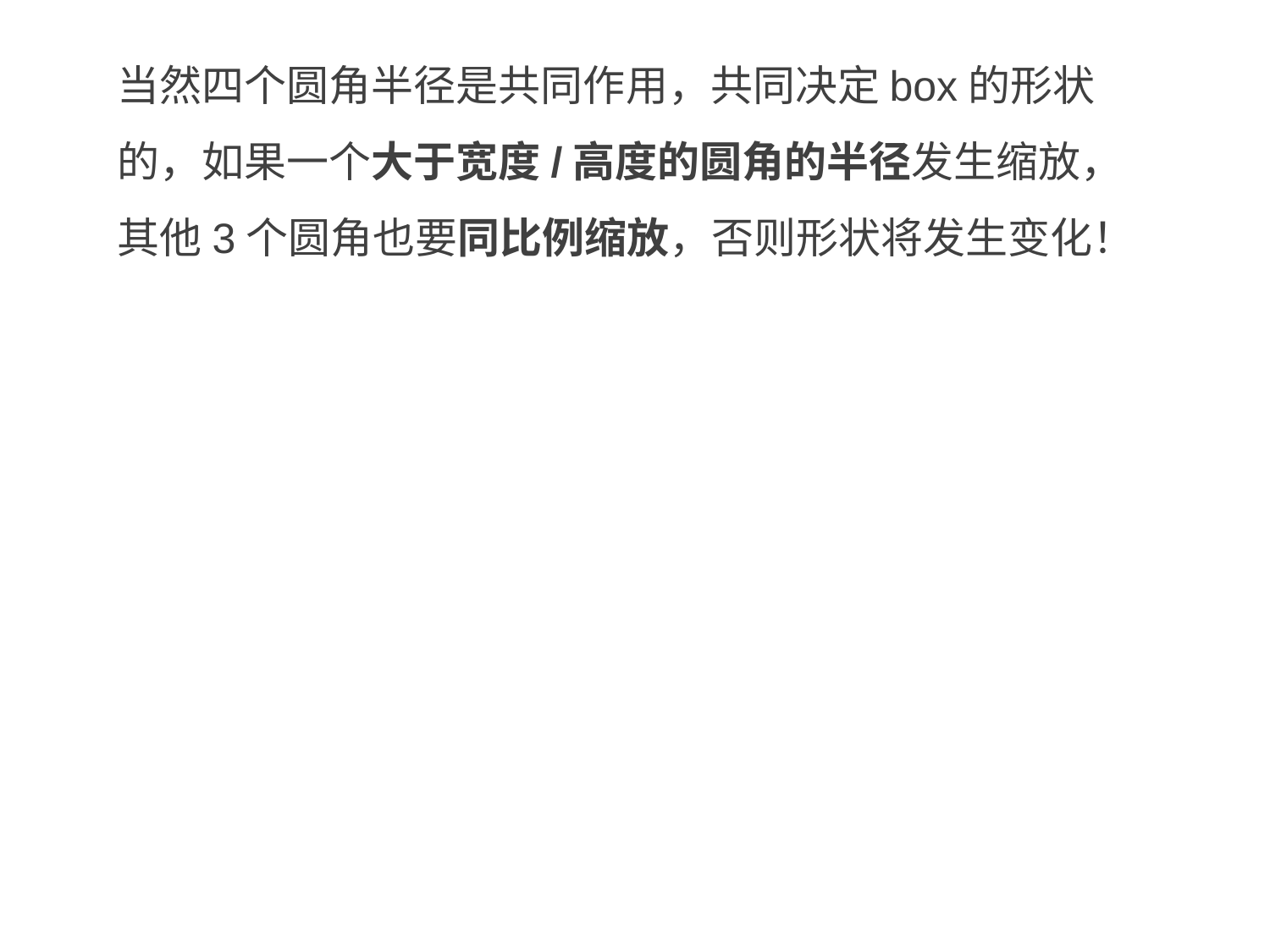

当然四个圆角半径是共同作用，共同决定box的形状的，如果一个大于宽度/高度的圆角的半径发生缩放，其他3个圆角也要同比例缩放，否则形状将发生变化！